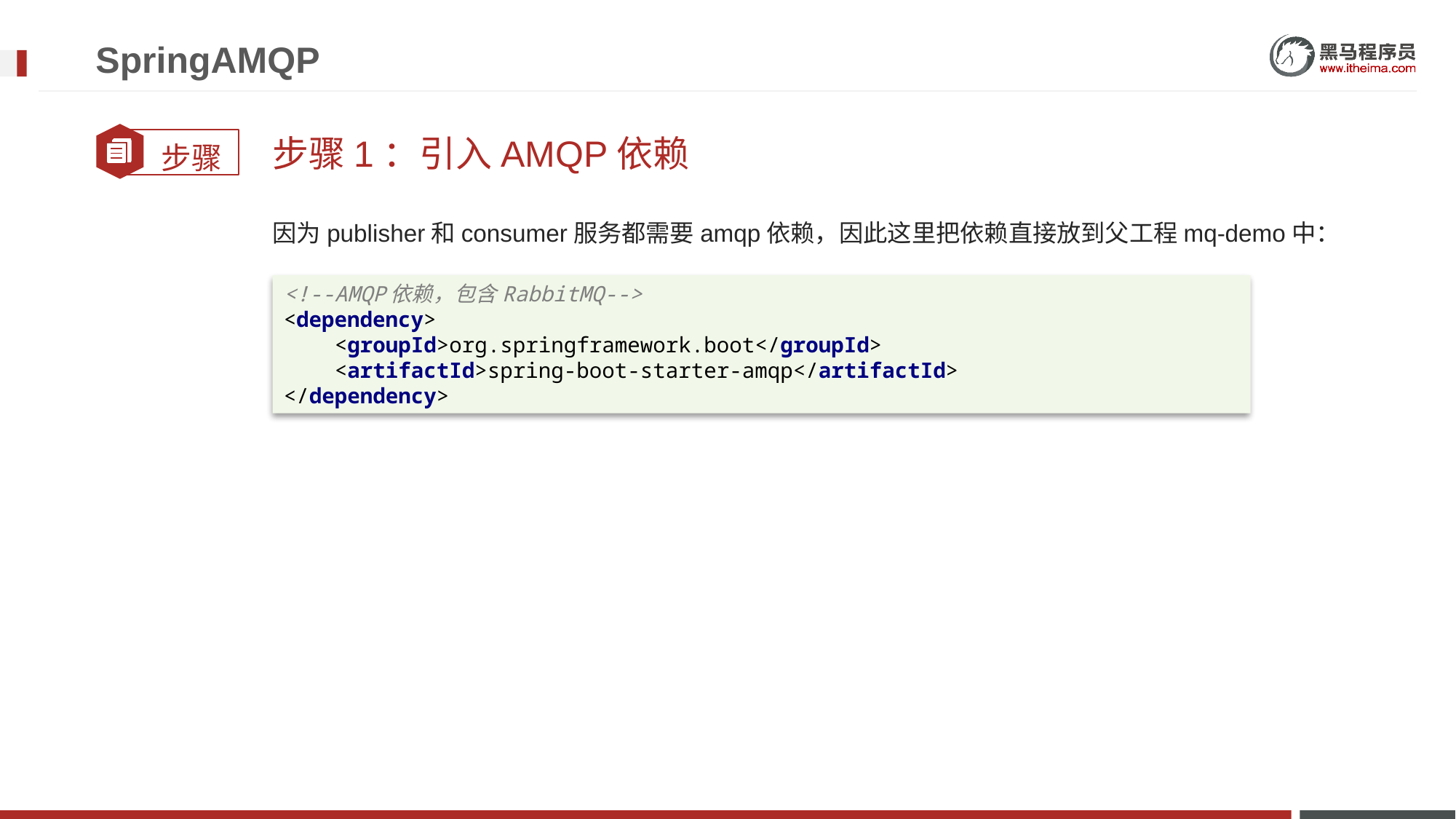

# SpringAMQP
步骤1：引入AMQP依赖
因为publisher和consumer服务都需要amqp依赖，因此这里把依赖直接放到父工程mq-demo中：
<!--AMQP依赖，包含RabbitMQ-->
<dependency>
    <groupId>org.springframework.boot</groupId>
    <artifactId>spring-boot-starter-amqp</artifactId>
</dependency>